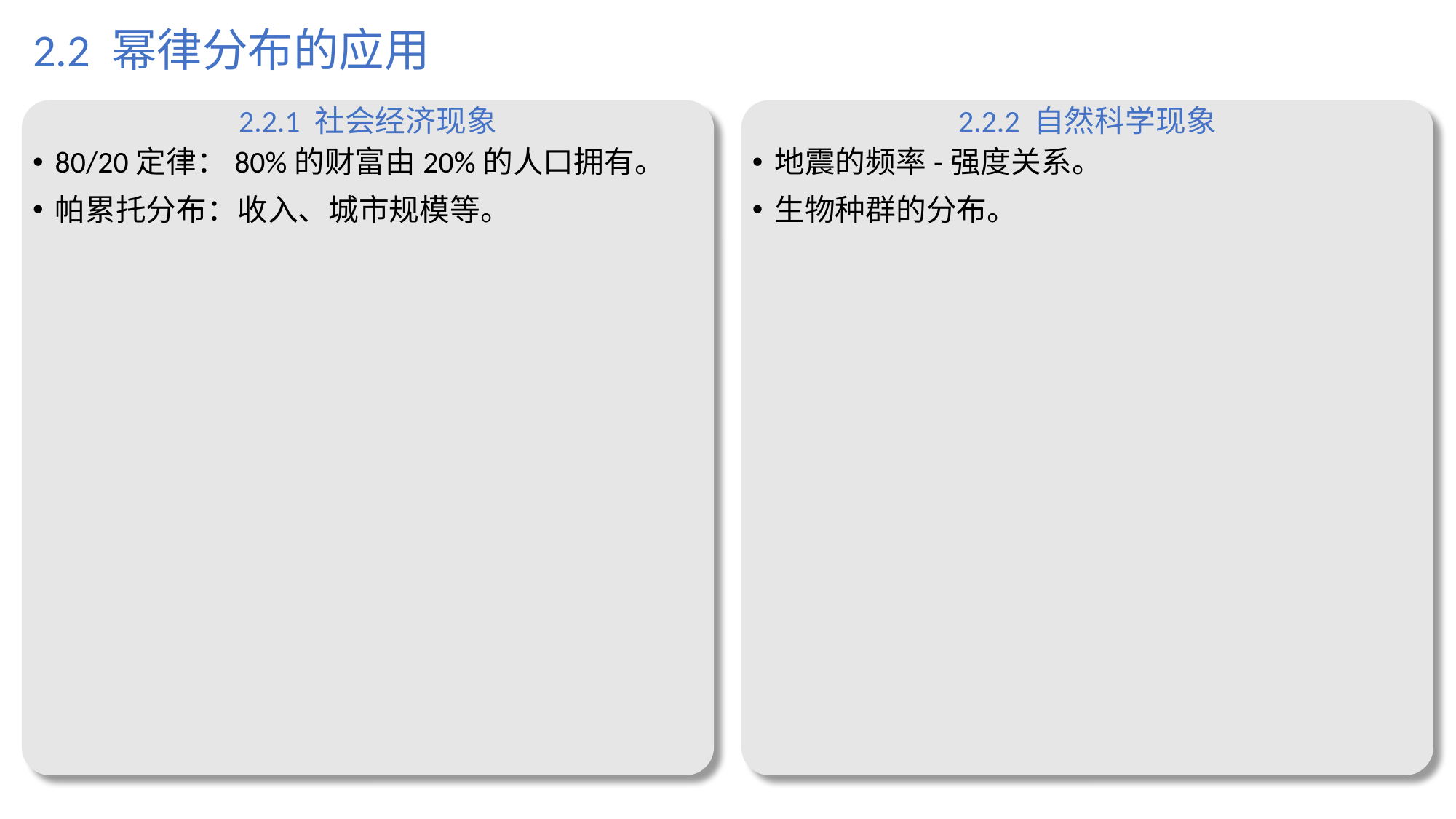

# 2.2 幂律分布的应用

2.2.1 社会经济现象

2.2.2 自然科学现象
80/20定律：80%的财富由20%的人口拥有。
帕累托分布：收入、城市规模等。
地震的频率-强度关系。
生物种群的分布。